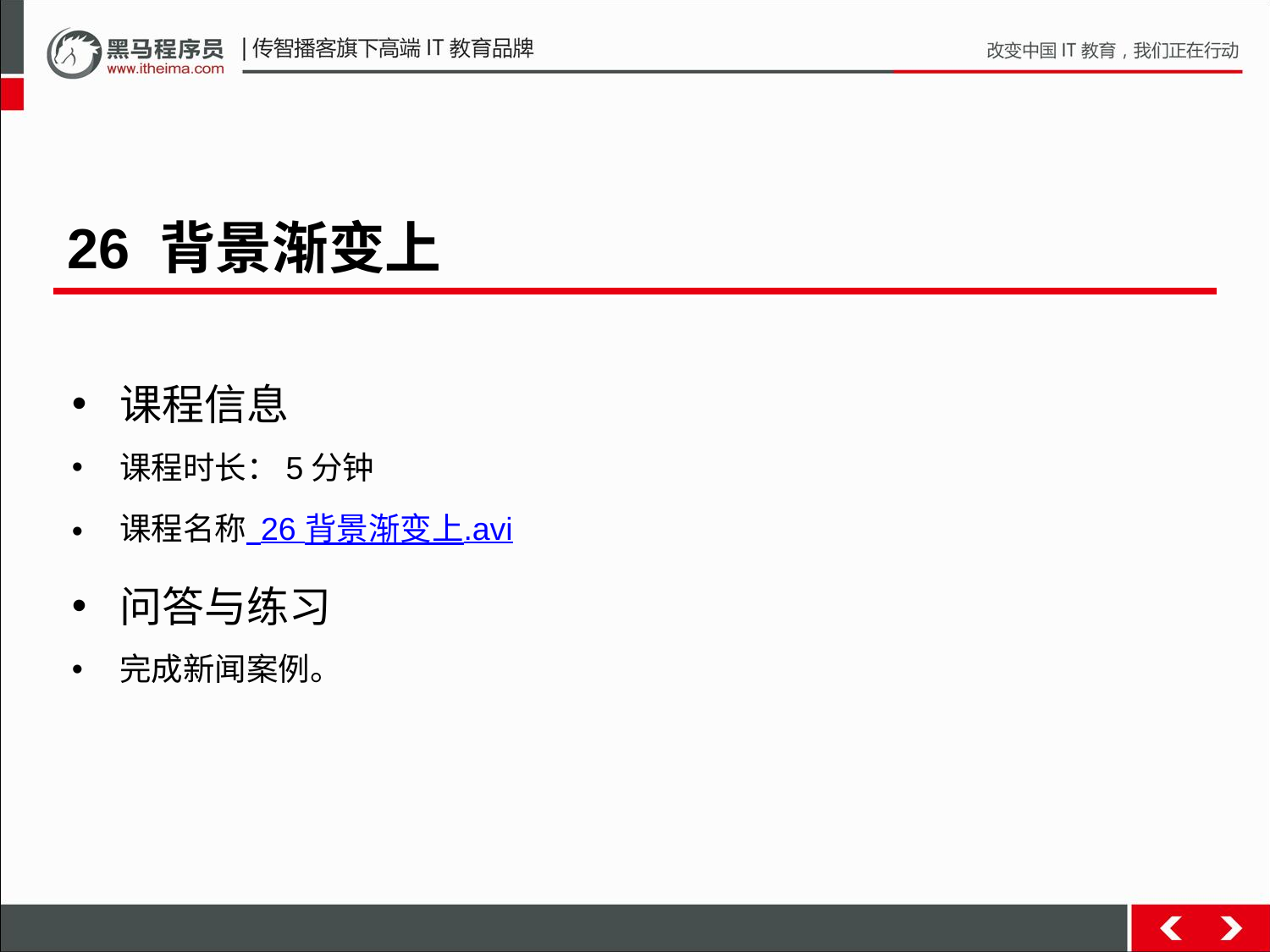

26 背景渐变上
课程信息
课程时长：5分钟
课程名称  26 背景渐变上.avi
问答与练习
完成新闻案例。